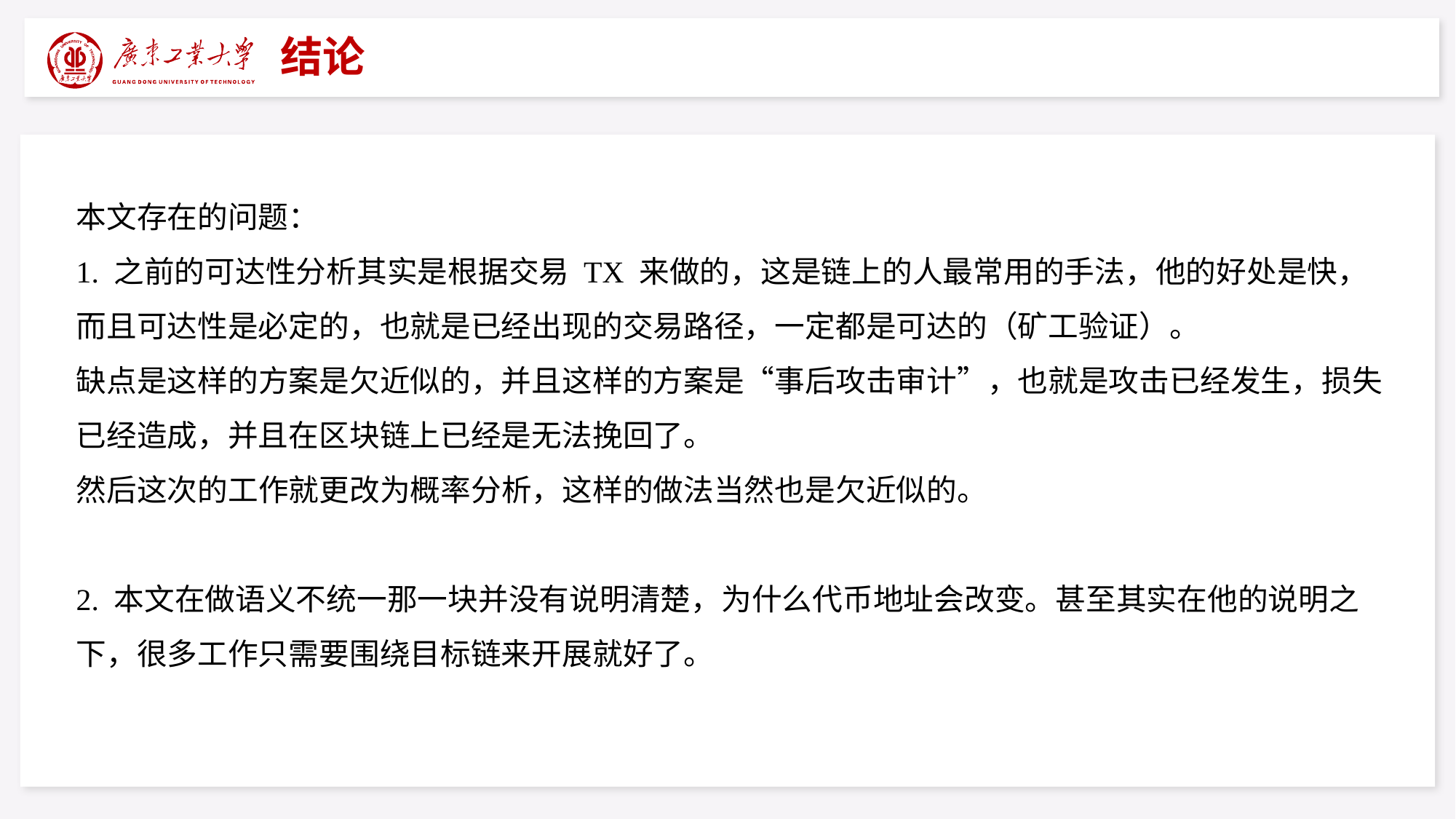

结论
本文存在的问题：
1. 之前的可达性分析其实是根据交易 TX 来做的，这是链上的人最常用的手法，他的好处是快，
而且可达性是必定的，也就是已经出现的交易路径，一定都是可达的（矿工验证）。
缺点是这样的方案是欠近似的，并且这样的方案是“事后攻击审计”，也就是攻击已经发生，损失
已经造成，并且在区块链上已经是无法挽回了。
然后这次的工作就更改为概率分析，这样的做法当然也是欠近似的。

2. 本文在做语义不统一那一块并没有说明清楚，为什么代币地址会改变。甚至其实在他的说明之
下，很多工作只需要围绕目标链来开展就好了。